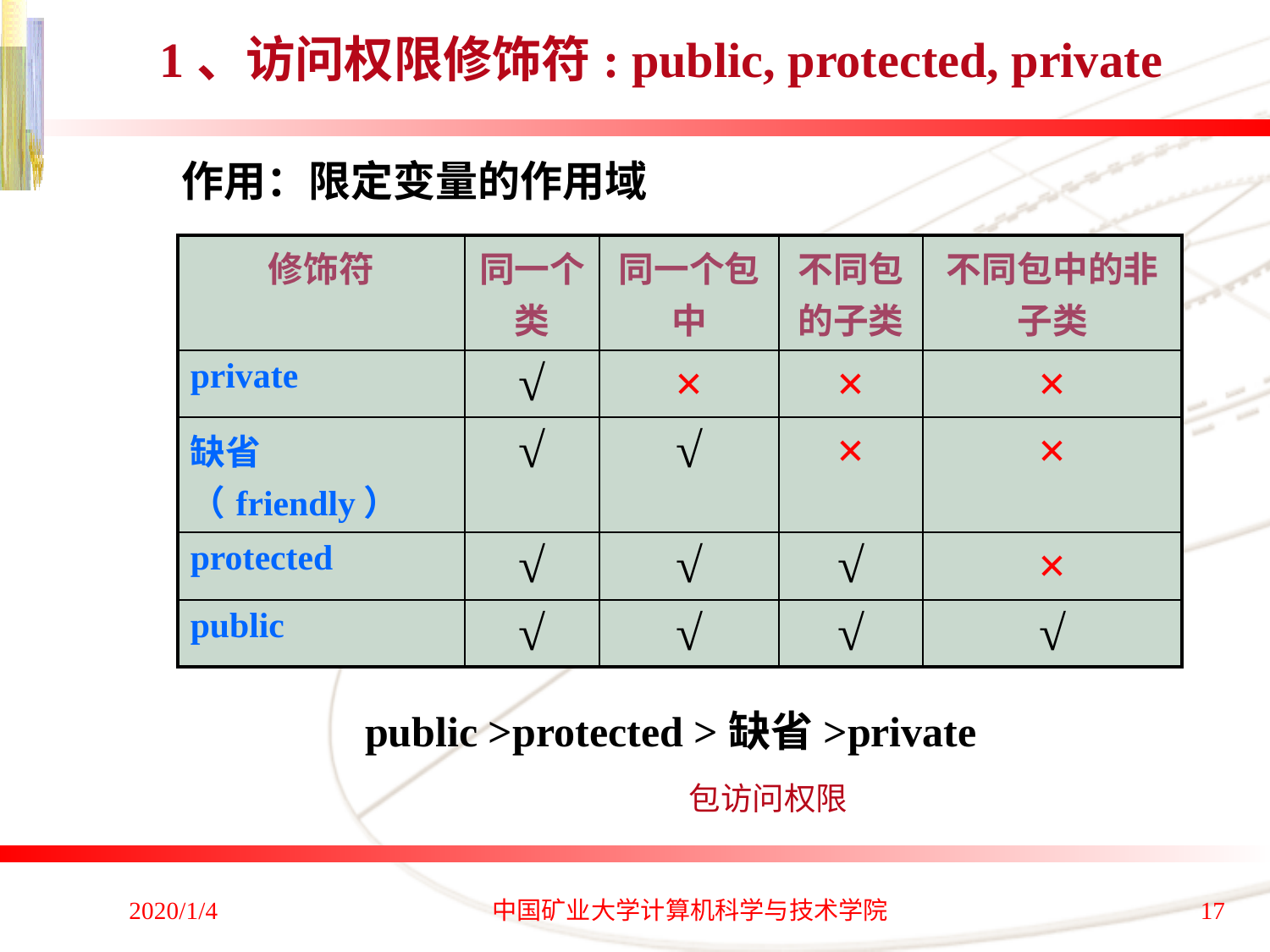

# 1、访问权限修饰符: public, protected, private
作用：限定变量的作用域
| 修饰符 | 同一个类 | 同一个包中 | 不同包的子类 | 不同包中的非子类 |
| --- | --- | --- | --- | --- |
| private | √ | × | × | × |
| 缺省（friendly） | √ | √ | × | × |
| protected | √ | √ | √ | × |
| public | √ | √ | √ | √ |
public >protected >缺省>private
包访问权限

2020/1/4
中国矿业大学计算机科学与技术学院
17